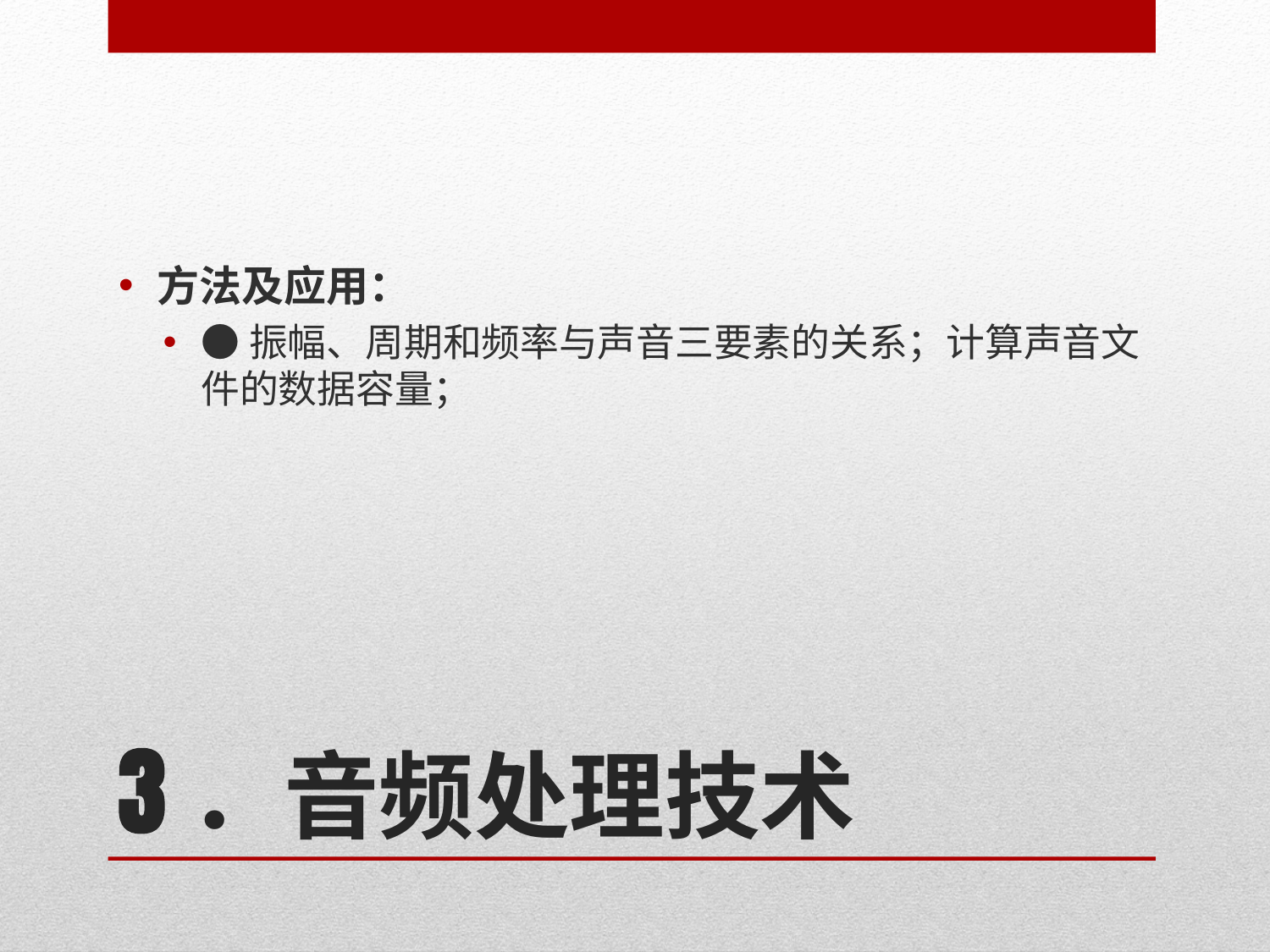

方法及应用：
●振幅、周期和频率与声音三要素的关系；计算声音文件的数据容量；

# 3．音频处理技术